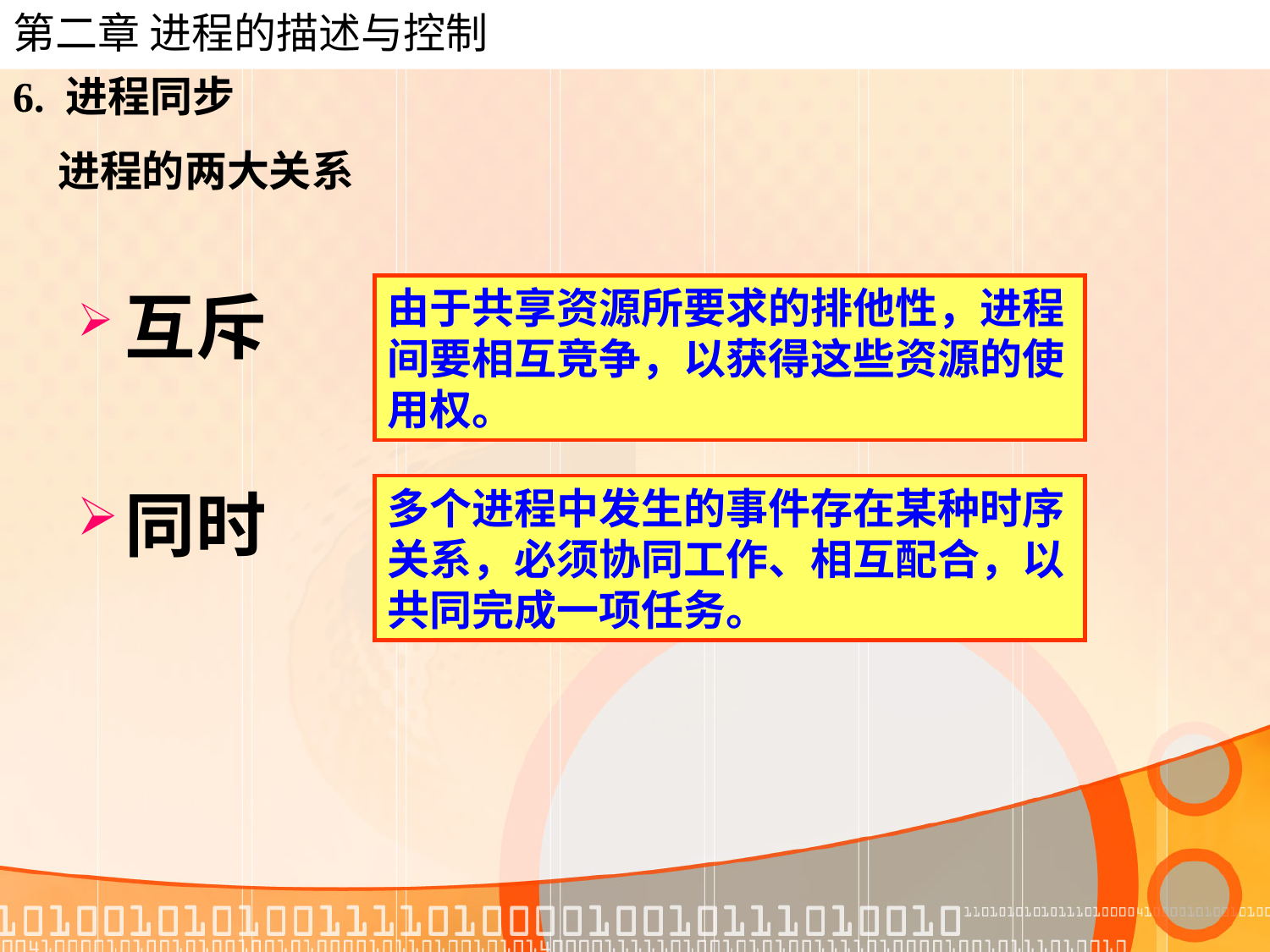

# 第二章 进程的描述与控制
6. 进程同步
进程的两大关系
由于共享资源所要求的排他性，进程间要相互竞争，以获得这些资源的使用权。
互斥

同时
多个进程中发生的事件存在某种时序关系，必须协同工作、相互配合，以共同完成一项任务。